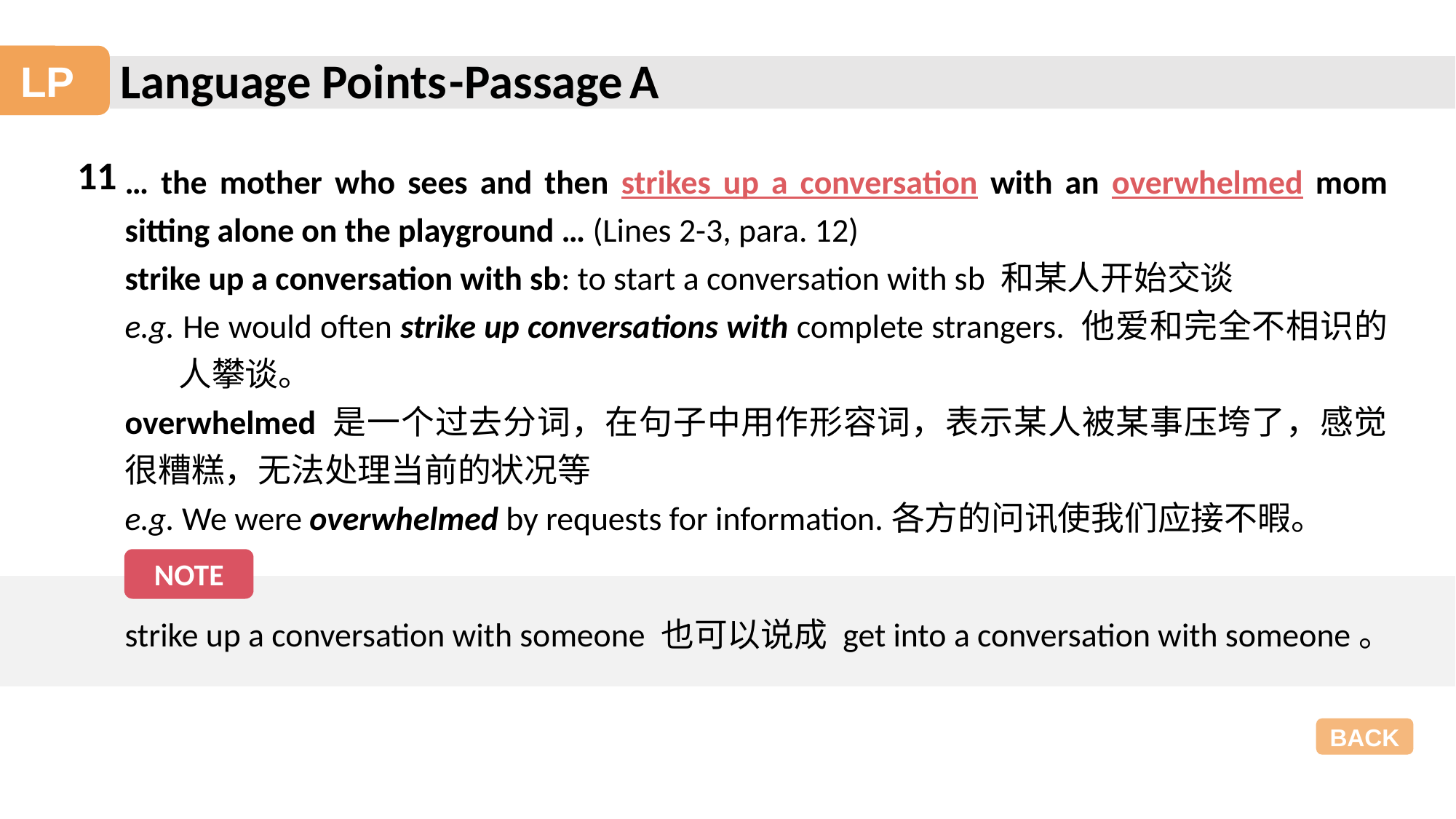

Language Points
-Passage A
LP

11
… the mother who sees and then strikes up a conversation with an overwhelmed mom sitting alone on the playground … (Lines 2-3, para. 12)
strike up a conversation with sb: to start a conversation with sb 和某人开始交谈
e.g. He would often strike up conversations with complete strangers. 他爱和完全不相识的人攀谈。
overwhelmed 是一个过去分词，在句子中用作形容词，表示某人被某事压垮了，感觉很糟糕，无法处理当前的状况等
e.g. We were overwhelmed by requests for information.各方的问讯使我们应接不暇。
NOTE

strike up a conversation with someone 也可以说成 get into a conversation with someone。
BACK